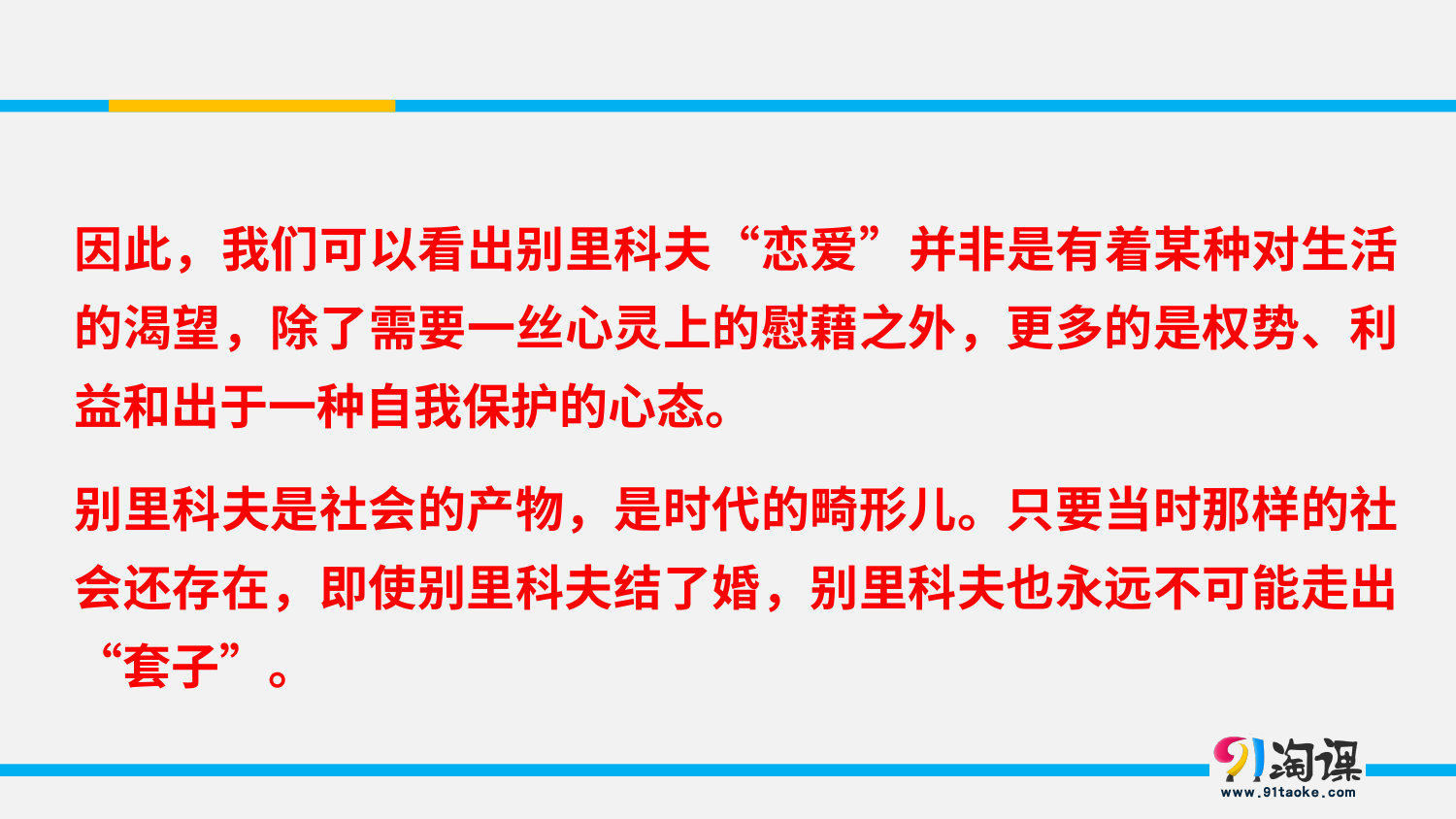

因此，我们可以看出别里科夫“恋爱”并非是有着某种对生活的渴望，除了需要一丝心灵上的慰藉之外，更多的是权势、利益和出于一种自我保护的心态。
别里科夫是社会的产物，是时代的畸形儿。只要当时那样的社会还存在，即使别里科夫结了婚，别里科夫也永远不可能走出“套子”。